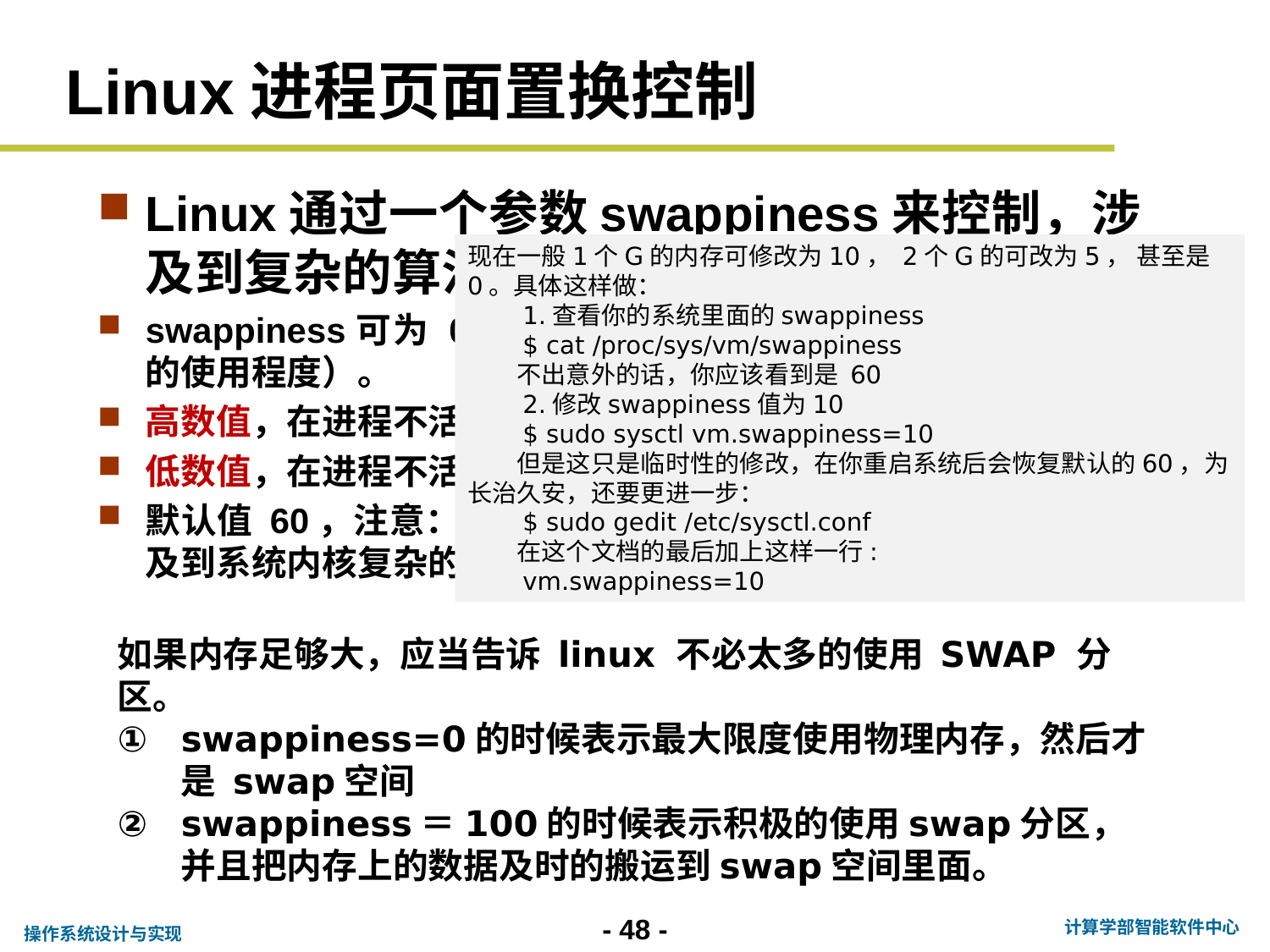

# Linux进程页面置换控制
Linux通过一个参数swappiness来控制，涉及到复杂的算法。
swappiness可为 0-100，控制进程页换出的优先级（ swap 的使用程度）。
高数值，在进程不活跃时更容易被换出到swap分区。
低数值，在进程不活跃时不容易被换出到swap分区。
默认值 60，注意：这个只是一个权值，不是一个百分比值，涉及到系统内核复杂的算法。

现在一般1个G的内存可修改为10， 2个G的可改为5， 甚至是0。具体这样做：
　　1.查看你的系统里面的swappiness
　　$ cat /proc/sys/vm/swappiness
　　不出意外的话，你应该看到是 60
　　2.修改swappiness值为10
　　$ sudo sysctl vm.swappiness=10
　　但是这只是临时性的修改，在你重启系统后会恢复默认的60，为长治久安，还要更进一步：
　　$ sudo gedit /etc/sysctl.conf
　　在这个文档的最后加上这样一行:
　　vm.swappiness=10
如果内存足够大，应当告诉 linux 不必太多的使用 SWAP 分区。
swappiness=0的时候表示最大限度使用物理内存，然后才是 swap空间
swappiness＝100的时候表示积极的使用swap分区，并且把内存上的数据及时的搬运到swap空间里面。